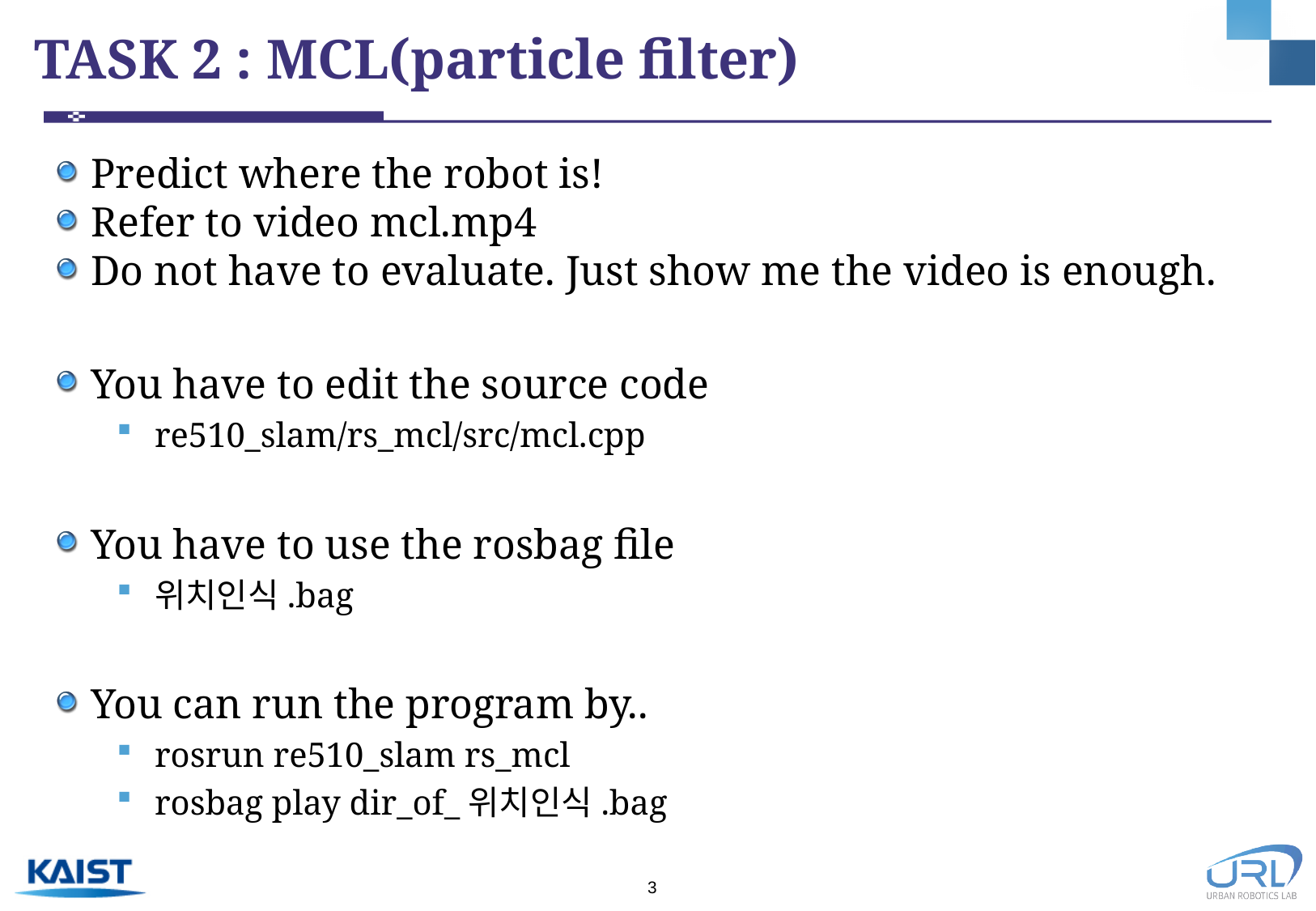

# TASK 2 : MCL(particle filter)
Predict where the robot is!
Refer to video mcl.mp4
Do not have to evaluate. Just show me the video is enough.

You have to edit the source code
re510_slam/rs_mcl/src/mcl.cpp

You have to use the rosbag file
위치인식.bag

You can run the program by..
rosrun re510_slam rs_mcl
rosbag play dir_of_위치인식.bag

3